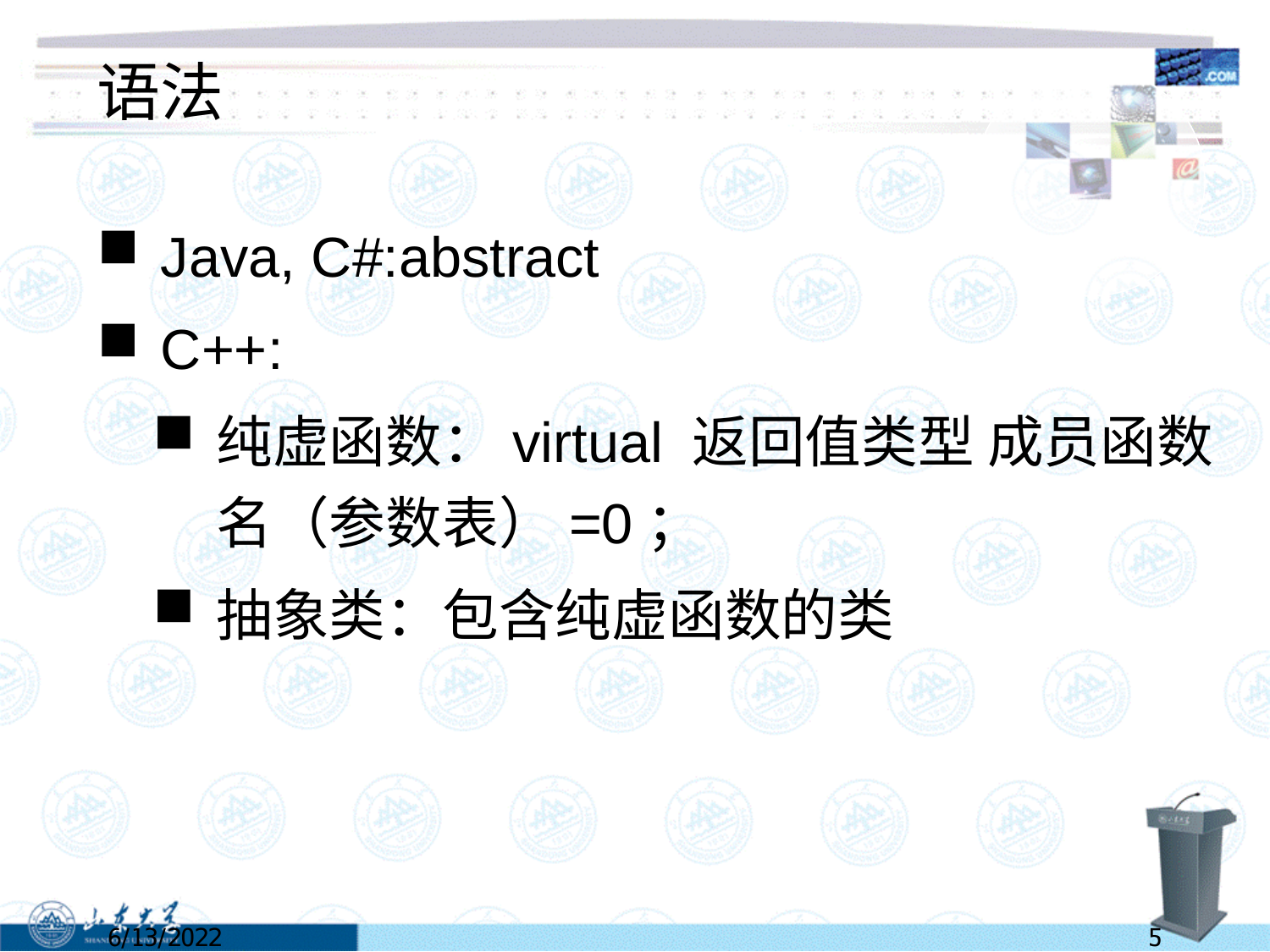

# 语法
Java, C#:abstract
C++:
纯虚函数：virtual 返回值类型 成员函数名（参数表）=0；
抽象类：包含纯虚函数的类
6/13/2022
5